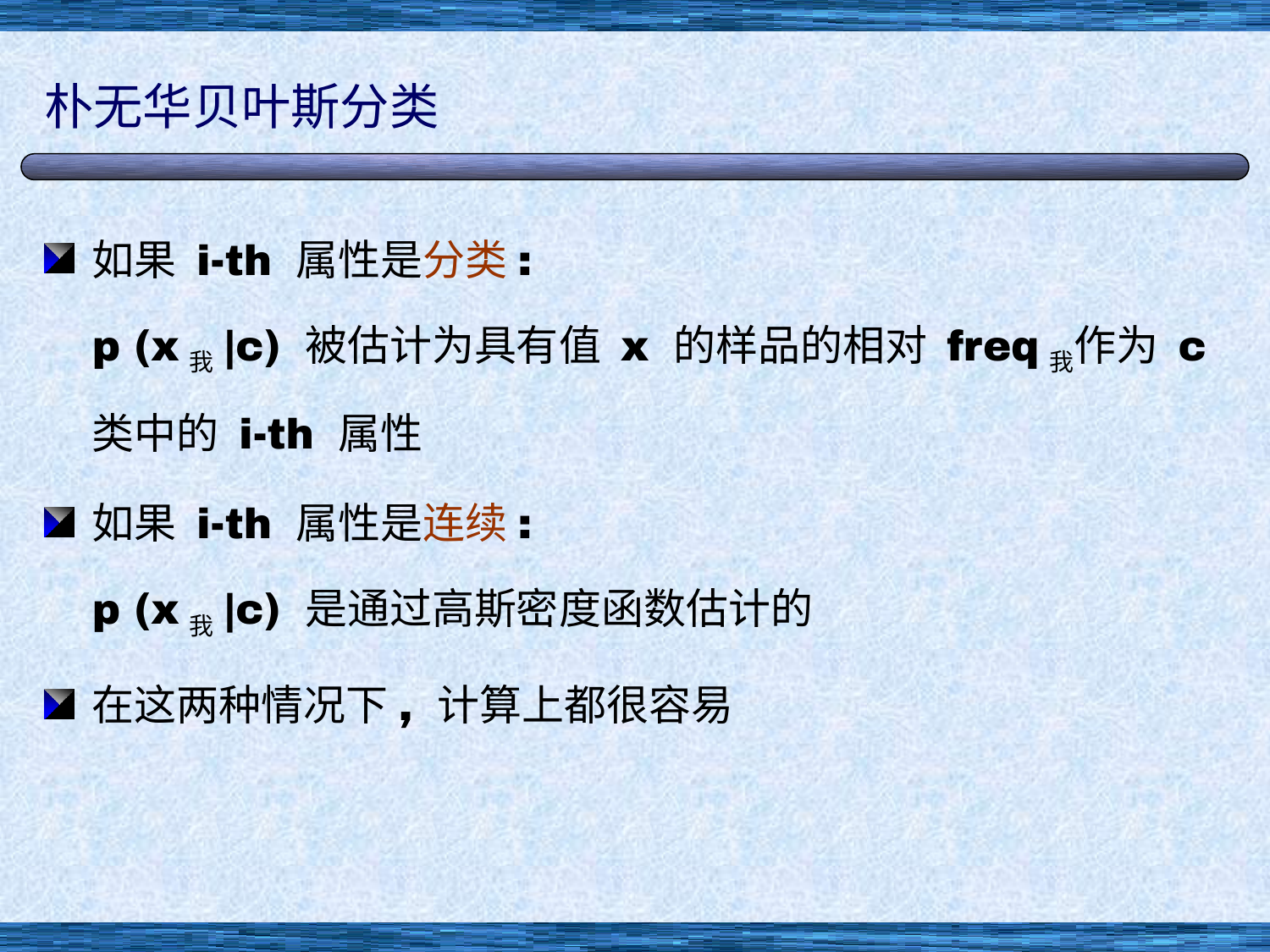

# 朴无华贝叶斯分类
如果 i-th 属性是分类:
p (x我|c) 被估计为具有值 x 的样品的相对 freq我作为 c 类中的 i-th 属性
如果 i-th 属性是连续:
p (x我|c) 是通过高斯密度函数估计的
在这两种情况下, 计算上都很容易